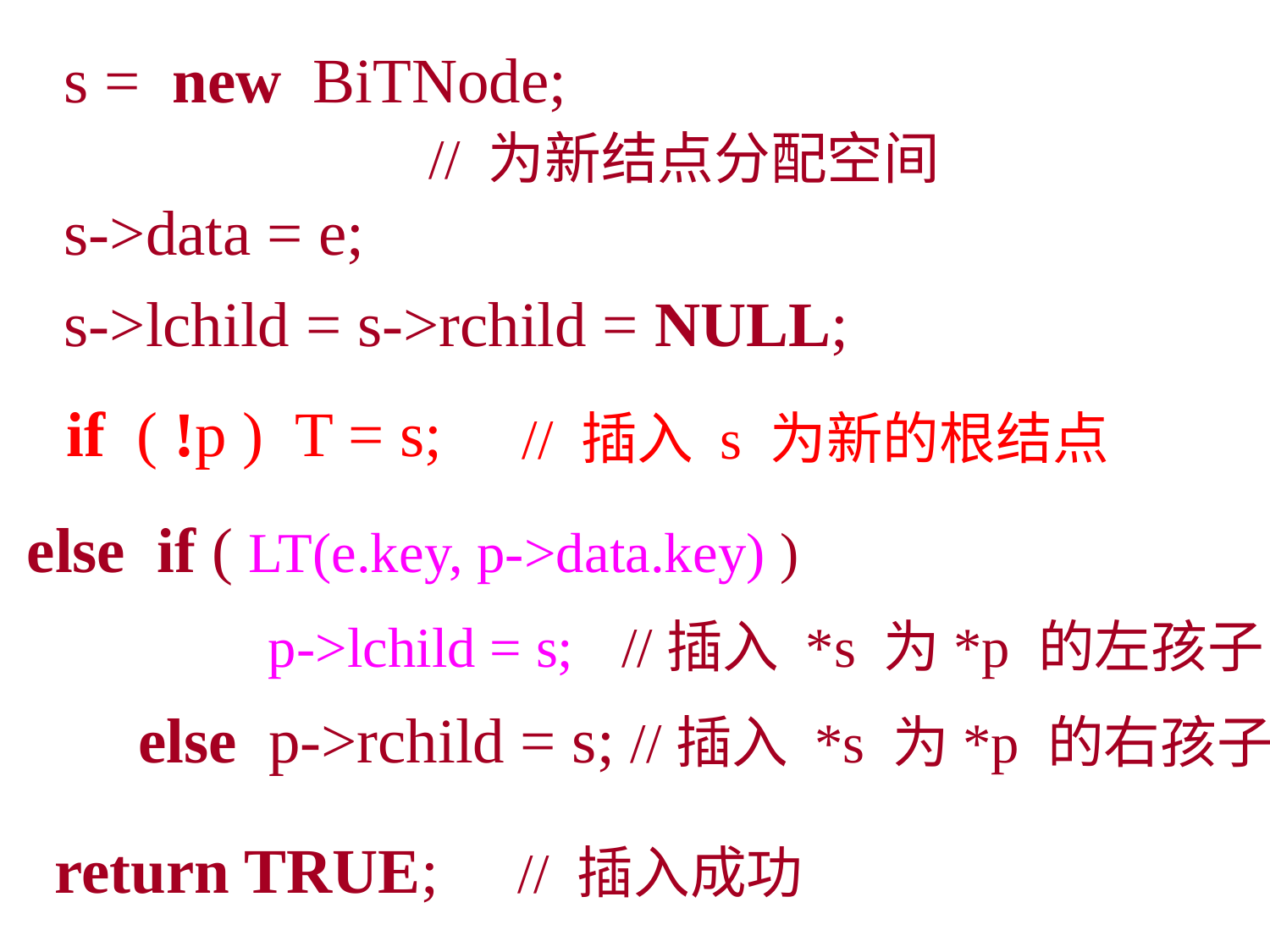

s =  new  BiTNode;
                       // 为新结点分配空间
s->data = e;
s->lchild = s->rchild = NULL;
if  ( !p )  T = s;
// 插入 s 为新的根结点
else  if ( LT(e.key, p->data.key) )
                 p->lchild = s;   //插入 *s 为*p 的左孩子
       else  p->rchild = s; //插入 *s 为*p 的右孩子
return TRUE;     // 插入成功